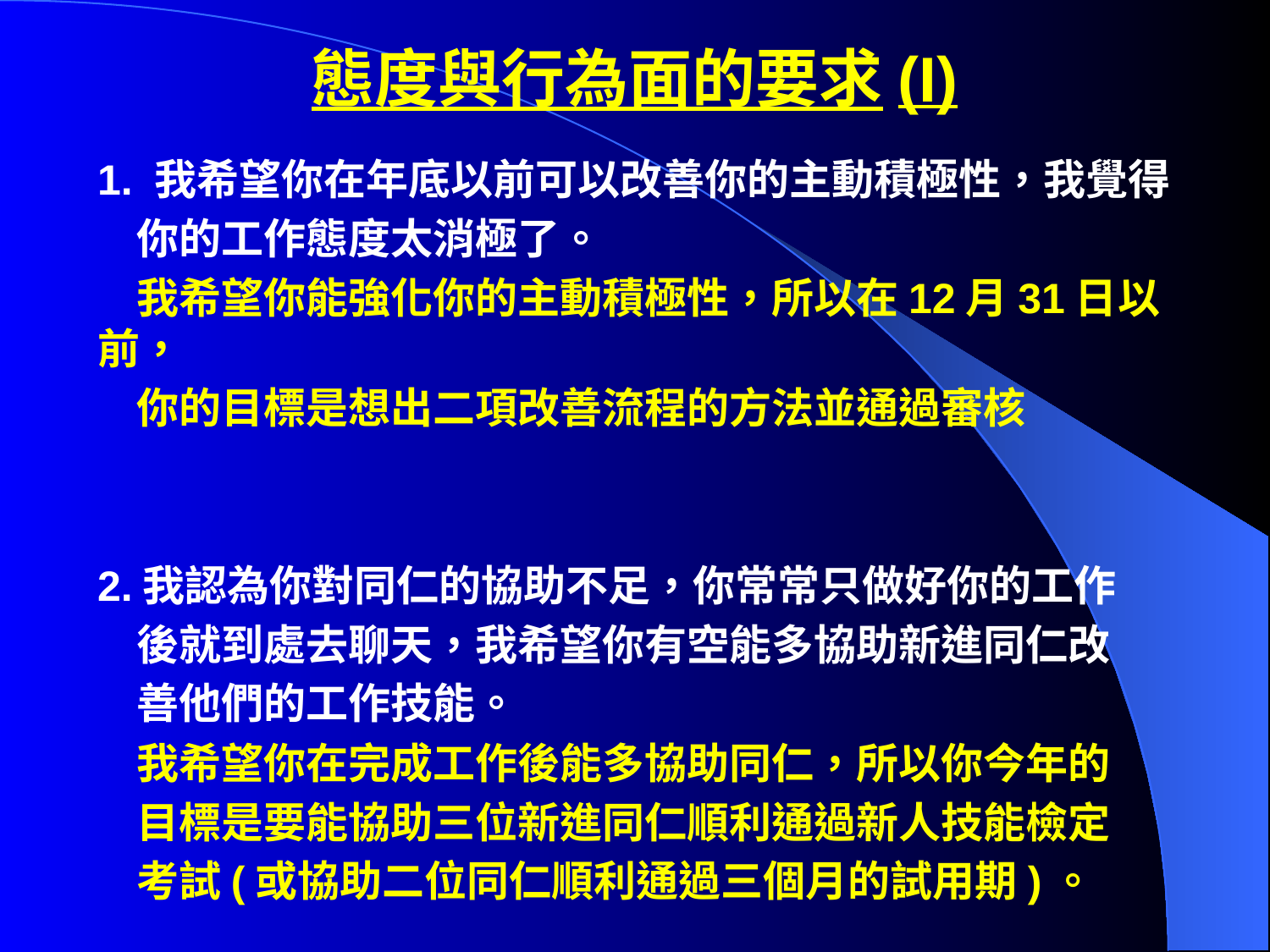

# 態度與行為面的要求(I)
1. 我希望你在年底以前可以改善你的主動積極性，我覺得
   你的工作態度太消極了。
   我希望你能強化你的主動積極性，所以在12月31日以前，
   你的目標是想出二項改善流程的方法並通過審核

2.我認為你對同仁的協助不足，你常常只做好你的工作
   後就到處去聊天，我希望你有空能多協助新進同仁改
   善他們的工作技能。
   我希望你在完成工作後能多協助同仁，所以你今年的
   目標是要能協助三位新進同仁順利通過新人技能檢定
   考試(或協助二位同仁順利通過三個月的試用期)。